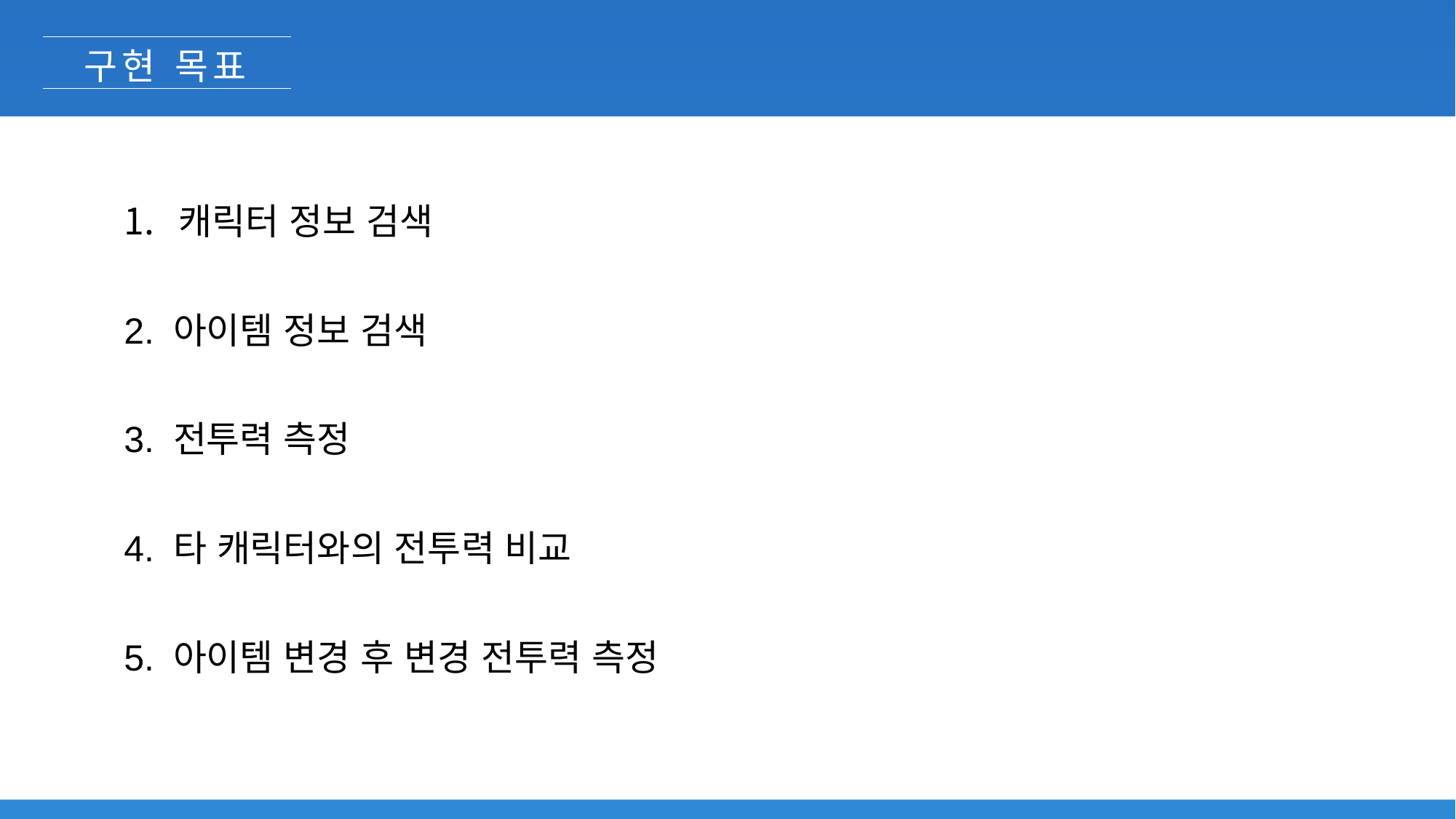

구현 목표
1. 캐릭터 정보 검색
2. 아이템 정보 검색
3. 전투력 측정
4. 기준 캐릭터 설정
5. 아이템 변경 후 변경 전투력 측정

캐릭터 정보 검색

2. 아이템 정보 검색

3. 전투력 측정

4. 타 캐릭터와의 전투력 비교

5. 아이템 변경 후 변경 전투력 측정